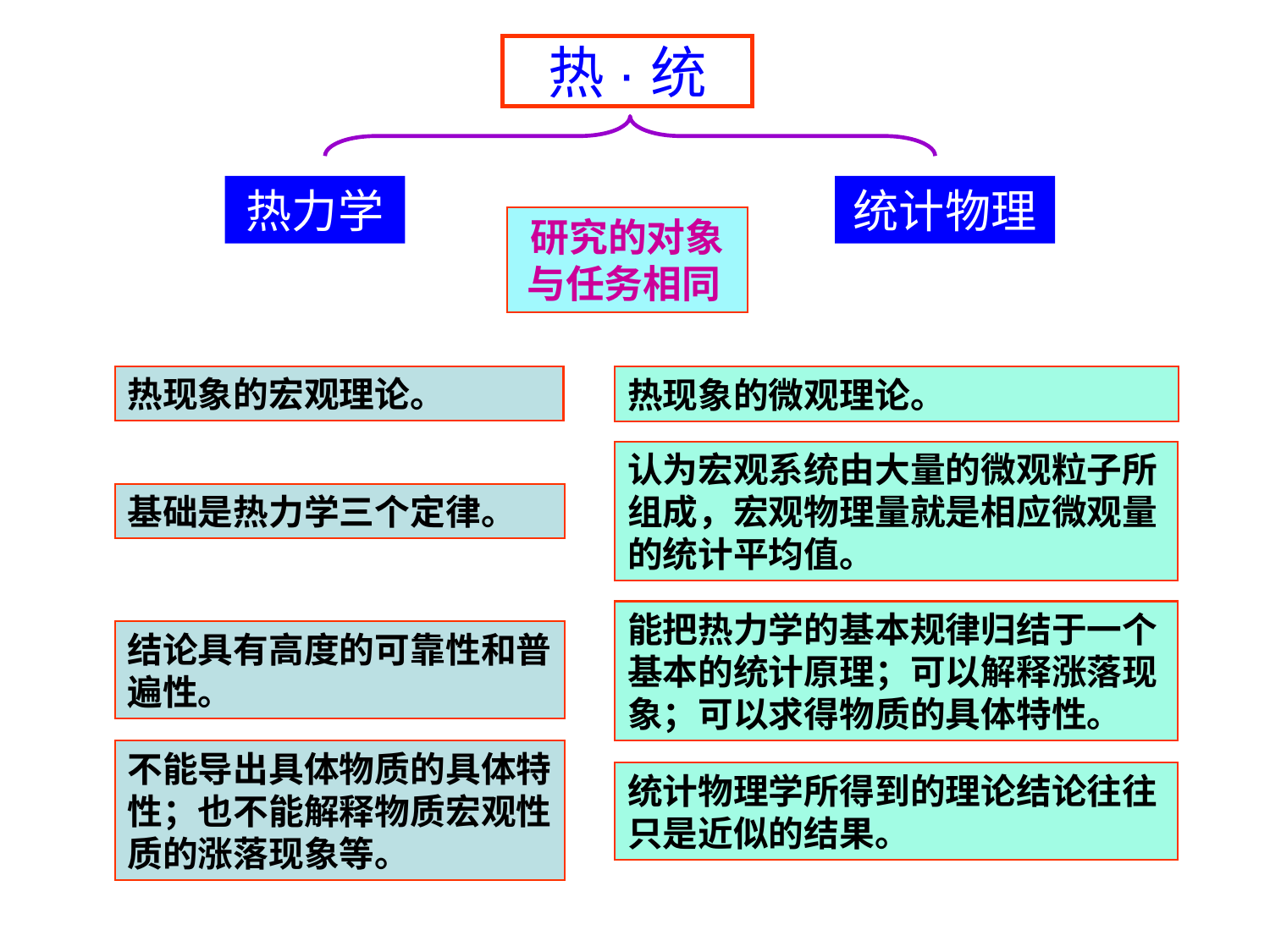

热·统
热力学
统计物理
研究的对象与任务相同
热现象的宏观理论。
热现象的微观理论。
认为宏观系统由大量的微观粒子所组成，宏观物理量就是相应微观量的统计平均值。
基础是热力学三个定律。
能把热力学的基本规律归结于一个基本的统计原理；可以解释涨落现象；可以求得物质的具体特性。
结论具有高度的可靠性和普遍性。
不能导出具体物质的具体特性；也不能解释物质宏观性质的涨落现象等。
统计物理学所得到的理论结论往往只是近似的结果。